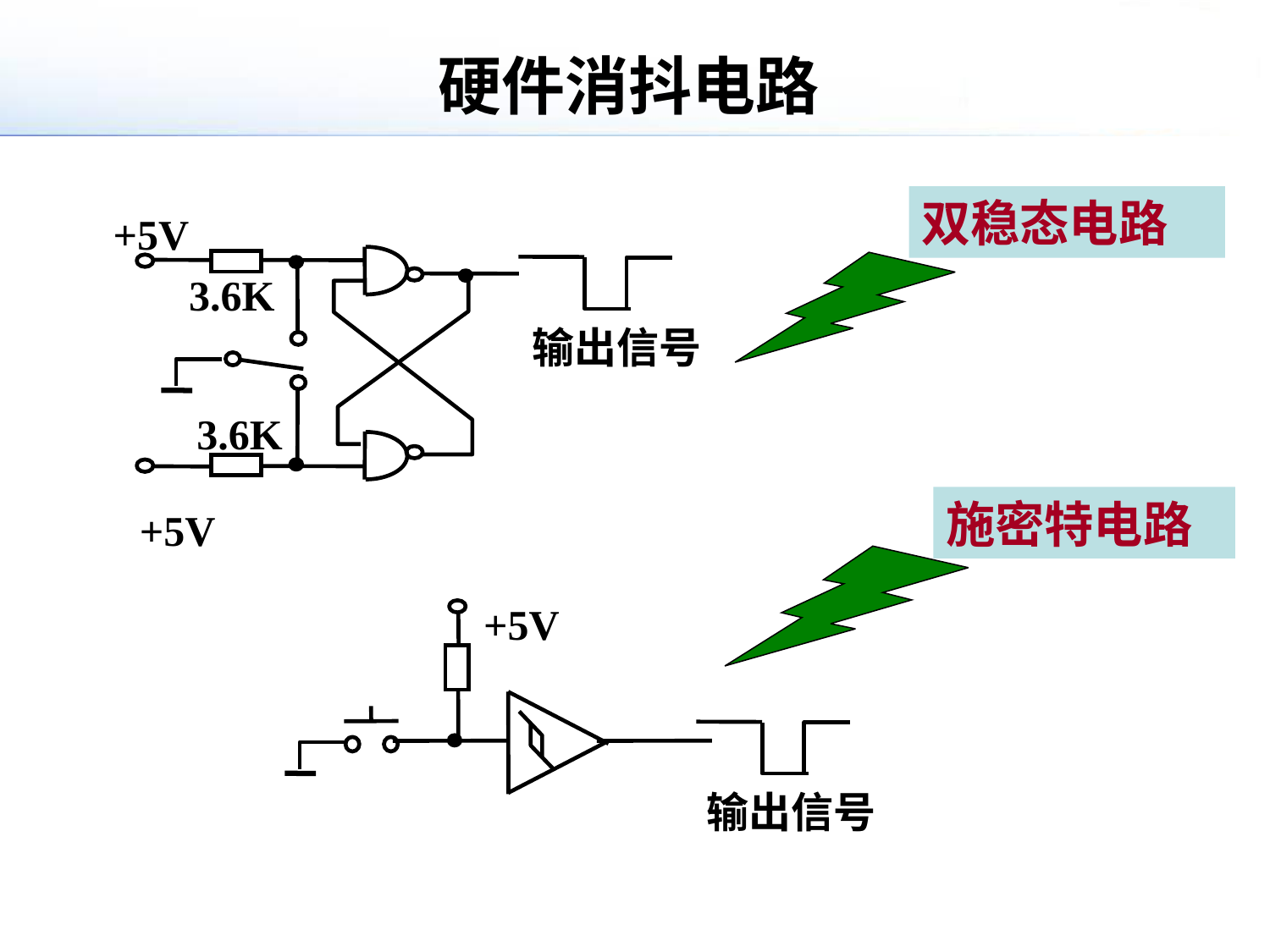

# 硬件消抖电路
双稳态电路

+5V

3.6K

3.6K

+5V

输出信号
施密特电路

+5V

输出信号